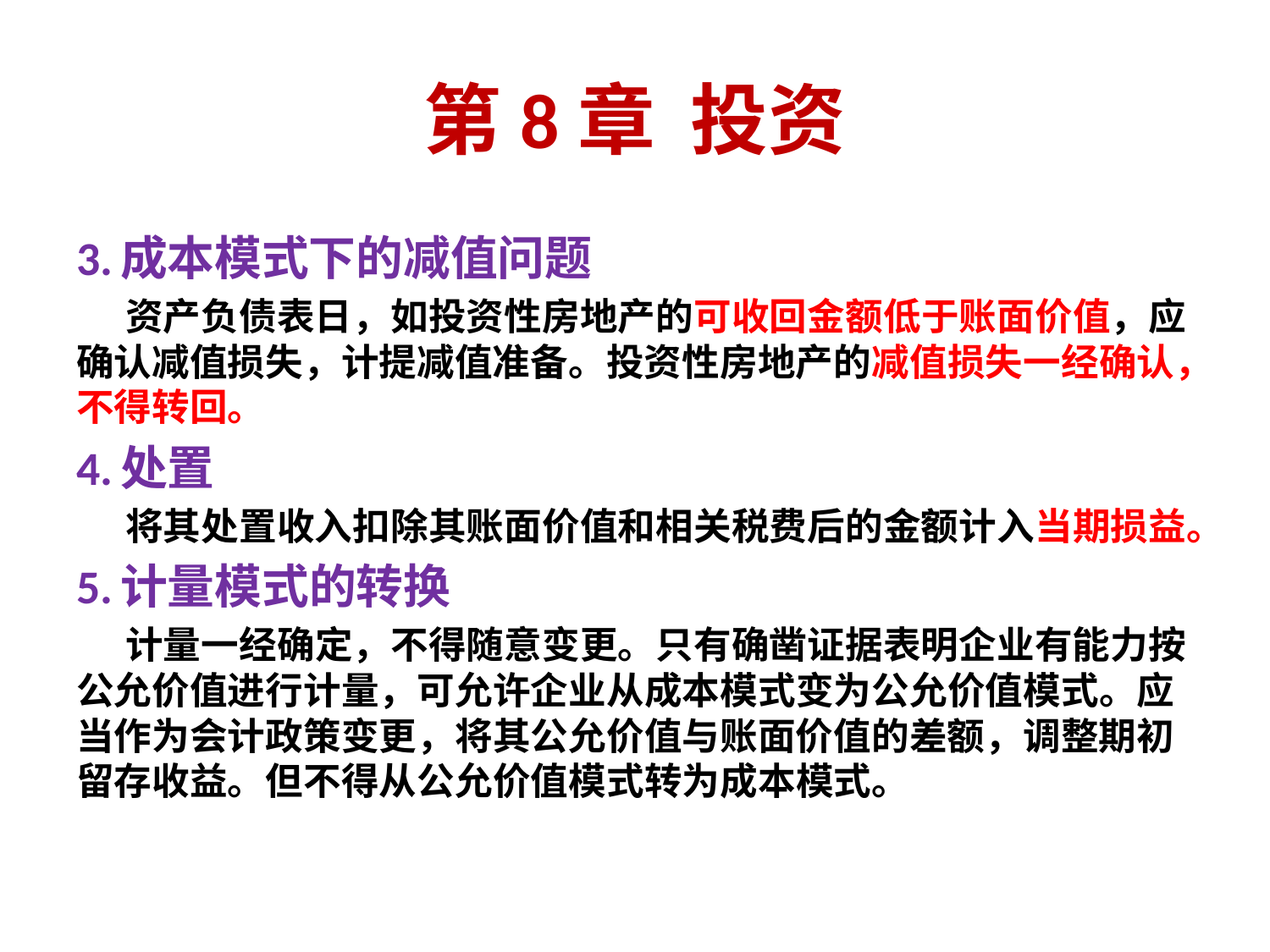

# 第8章  投资
3.成本模式下的减值问题
     资产负债表日，如投资性房地产的可收回金额低于账面价值，应确认减值损失，计提减值准备。投资性房地产的减值损失一经确认，不得转回。
4.处置
     将其处置收入扣除其账面价值和相关税费后的金额计入当期损益。
5.计量模式的转换
     计量一经确定，不得随意变更。只有确凿证据表明企业有能力按公允价值进行计量，可允许企业从成本模式变为公允价值模式。应当作为会计政策变更，将其公允价值与账面价值的差额，调整期初留存收益。但不得从公允价值模式转为成本模式。